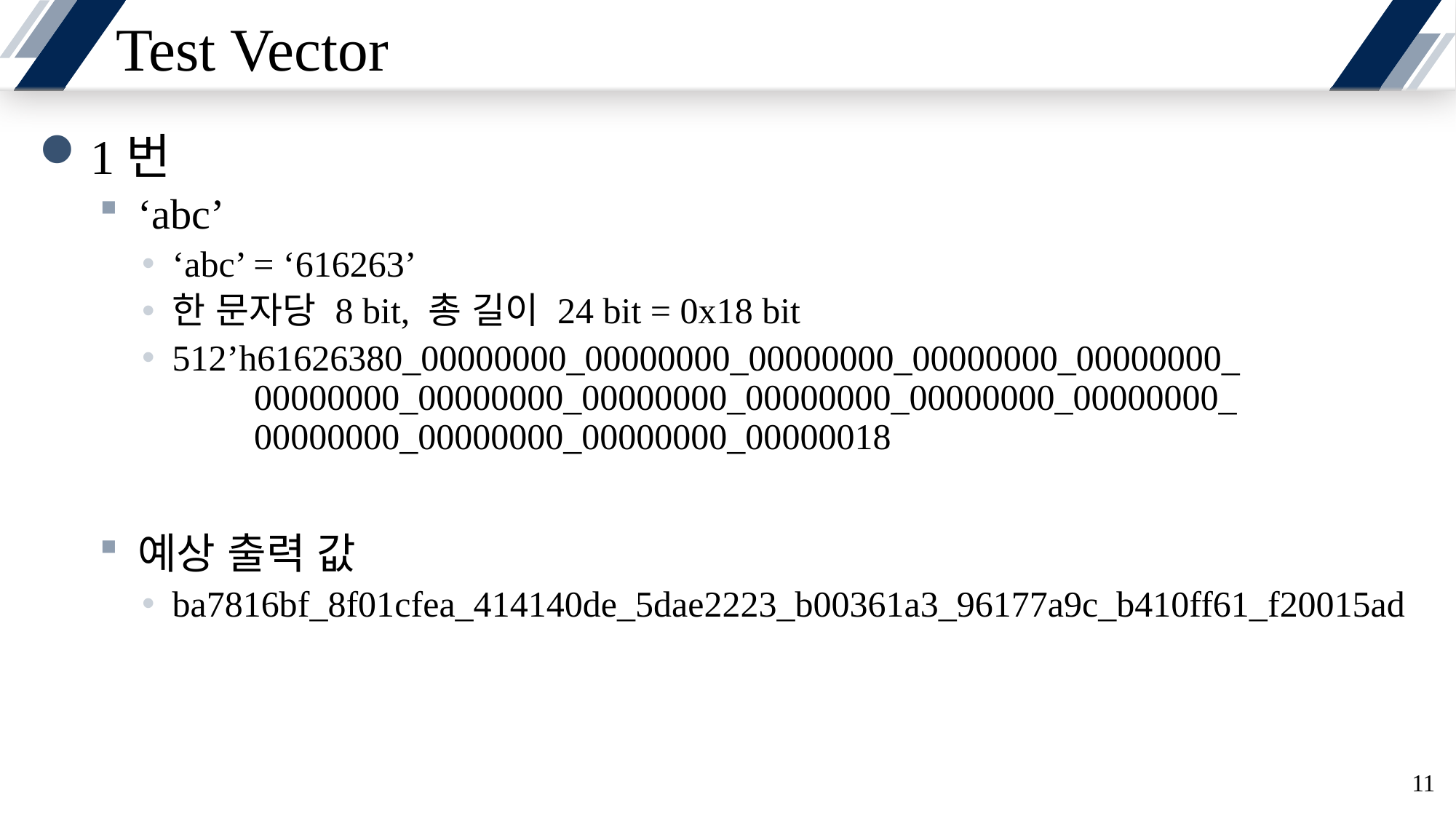

# Test Vector
1번
‘abc’
‘abc’ = ‘616263’
한 문자당 8 bit, 총 길이 24 bit = 0x18 bit
512’h61626380_00000000_00000000_00000000_00000000_00000000_
         00000000_00000000_00000000_00000000_00000000_00000000_
         00000000_00000000_00000000_00000018

예상 출력 값
ba7816bf_8f01cfea_414140de_5dae2223_b00361a3_96177a9c_b410ff61_f20015ad

11